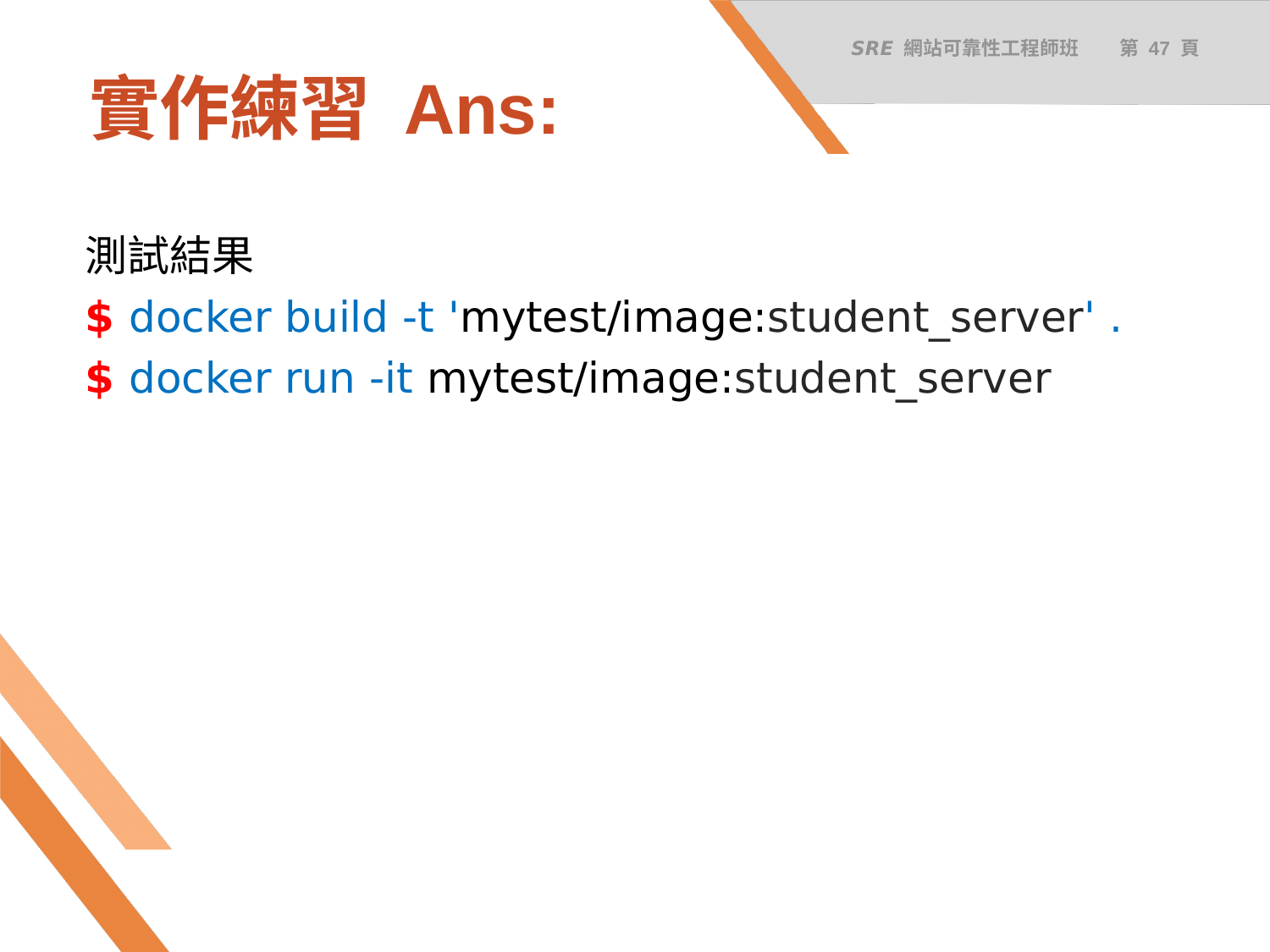

SRE 網站可靠性工程師班
第 47 頁
# 實作練習 Ans:
測試結果
$ docker build -t 'mytest/image:student_server' .
$ docker run -it mytest/image:student_server